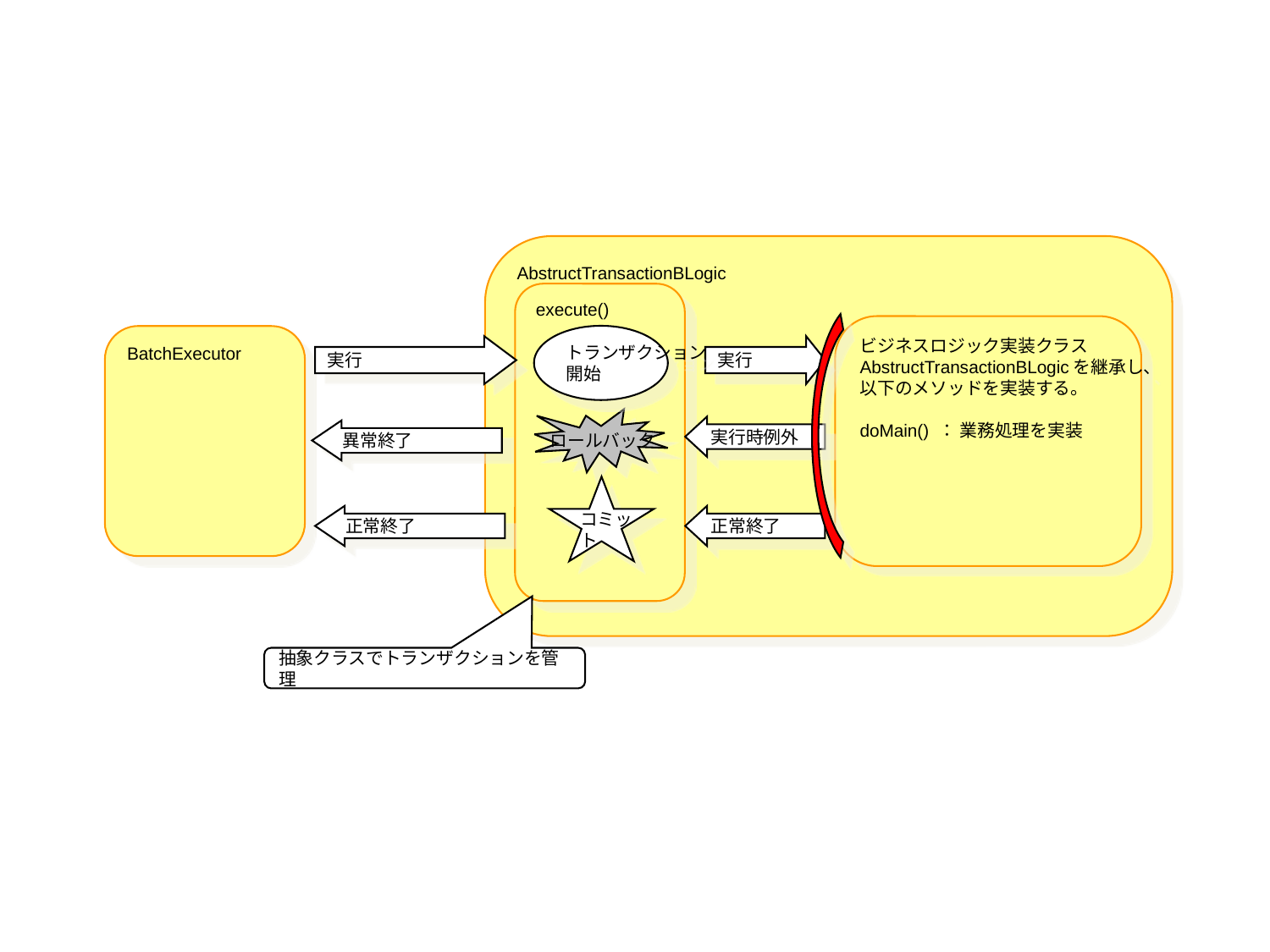

AbstructTransactionBLogic
実行
execute()
実行
ビジネスロジック実装クラス
AbstructTransactionBLogicを継承し、
以下のメソッドを実装する。

doMain() ： 業務処理を実装
トランザクション
開始
BatchExecutor

実行時例外
異常終了
ロールバック

正常終了
正常終了
コミット
抽象クラスでトランザクションを管理